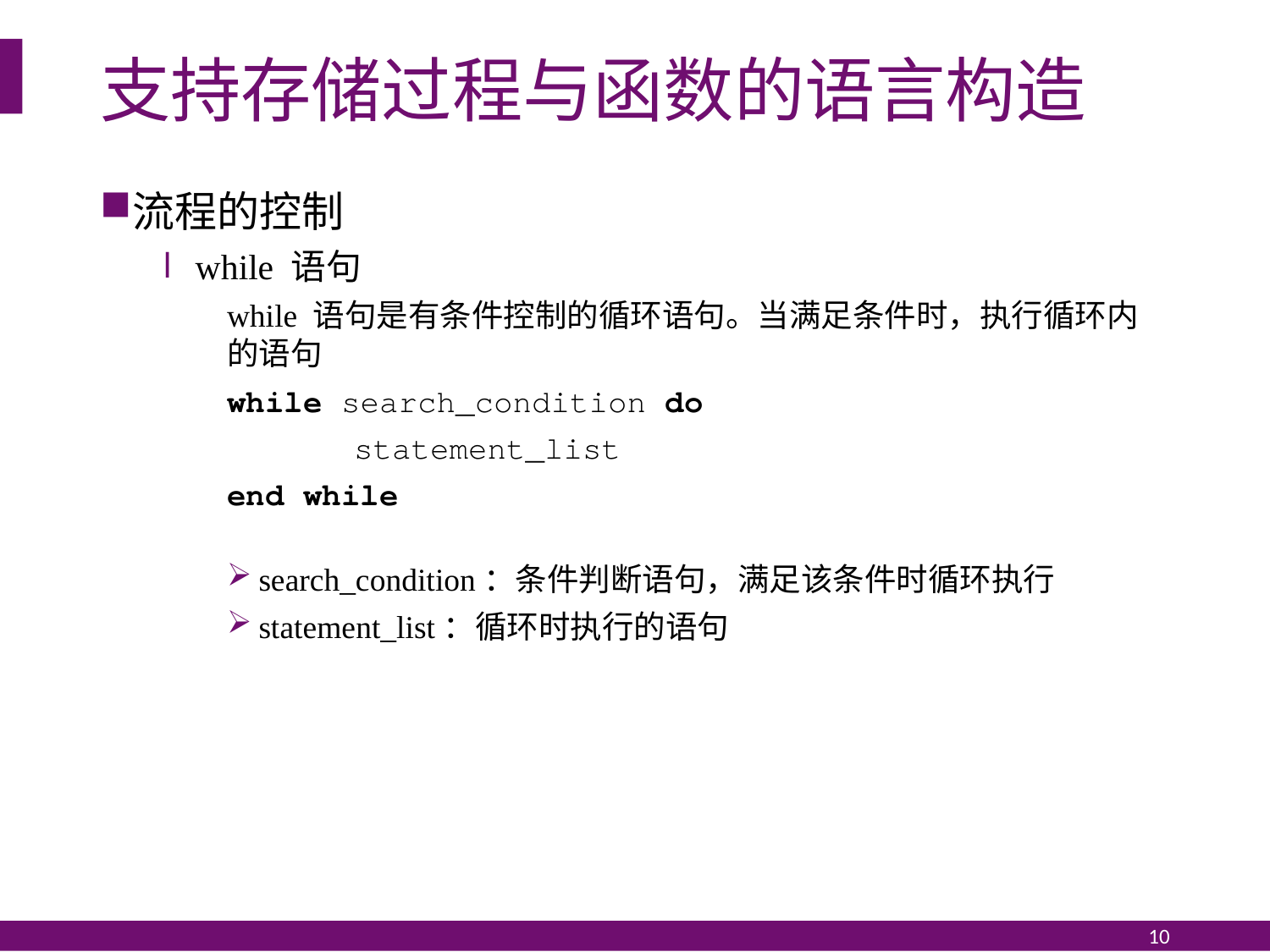

# 支持存储过程与函数的语言构造
流程的控制
while 语句
while 语句是有条件控制的循环语句。当满足条件时，执行循环内的语句
while search_condition do
	statement_list
end while

search_condition：条件判断语句，满足该条件时循环执行
statement_list：循环时执行的语句
10